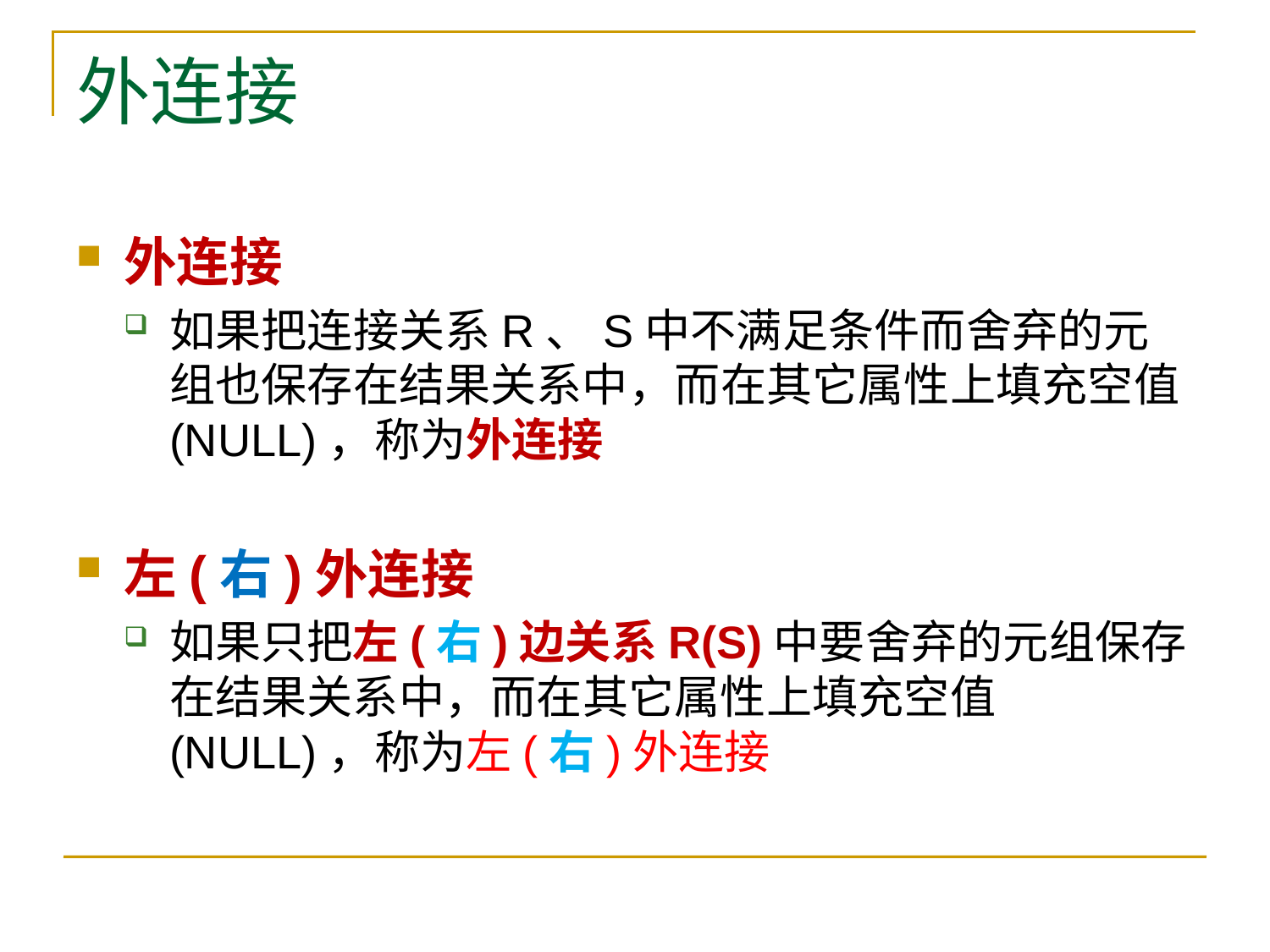

# 外连接
外连接
如果把连接关系R、S中不满足条件而舍弃的元组也保存在结果关系中，而在其它属性上填充空值(NULL)，称为外连接

左(右)外连接
如果只把左(右)边关系R(S)中要舍弃的元组保存在结果关系中，而在其它属性上填充空值(NULL)，称为左(右)外连接